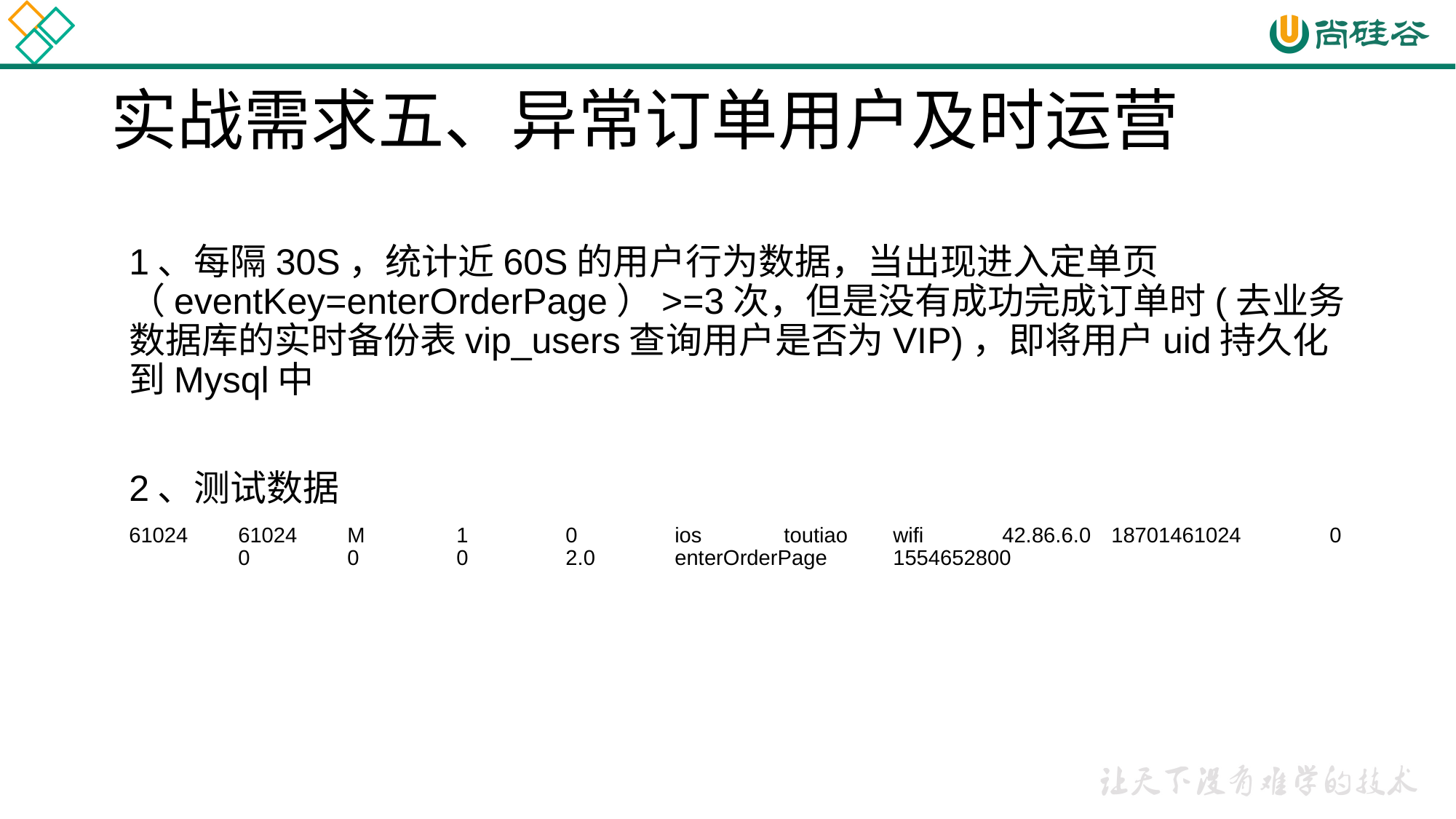

# 实战需求五、异常订单用户及时运营

1、每隔30S，统计近60S的用户行为数据，当出现进入定单页（eventKey=enterOrderPage）>=3次，但是没有成功完成订单时(去业务数据库的实时备份表vip_users查询用户是否为VIP)，即将用户uid持久化到Mysql中

2、测试数据
61024	61024	M	1	0	ios	toutiao	wifi	42.86.6.0	18701461024	0	0	0	0	2.0	enterOrderPage	1554652800